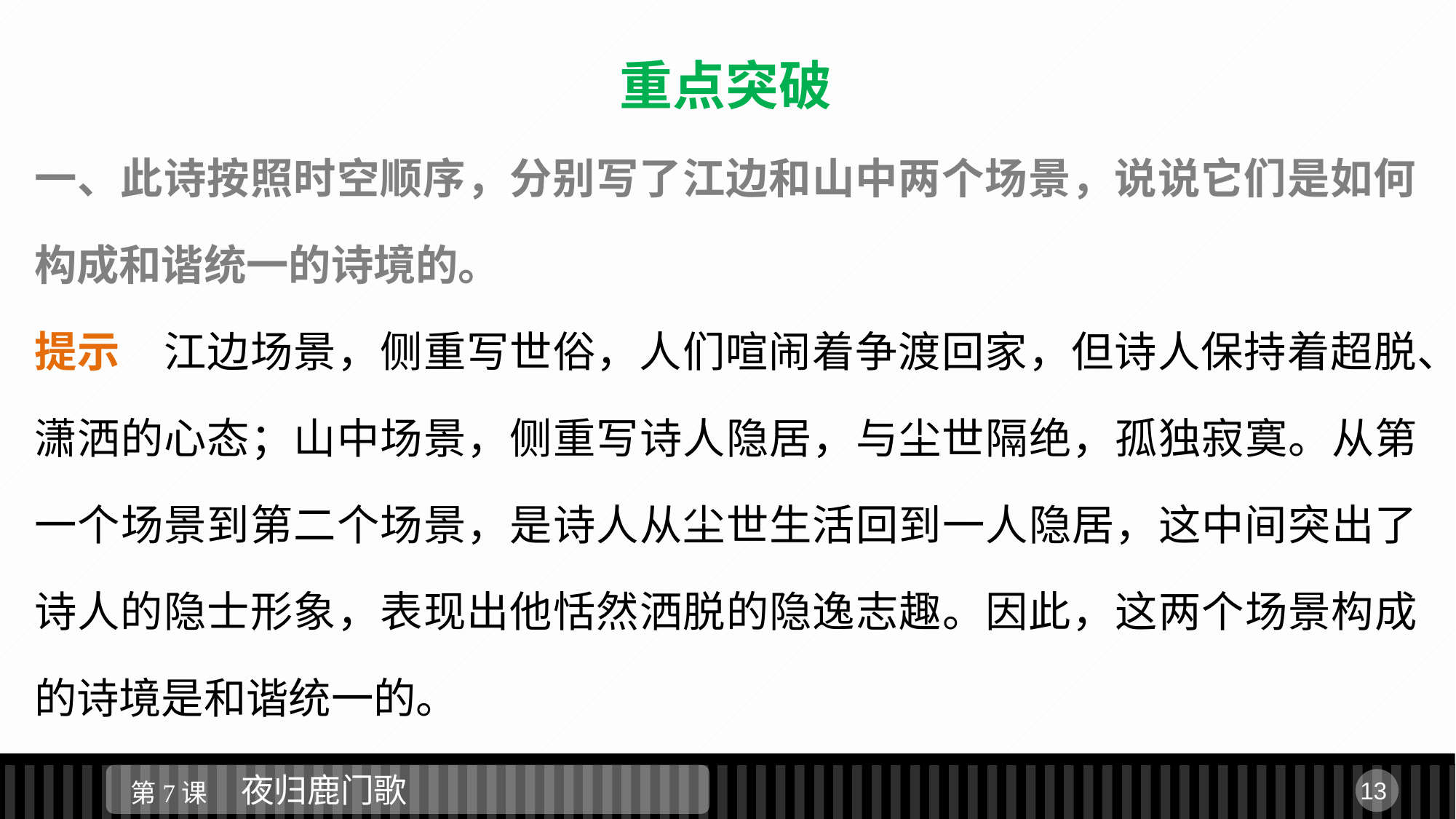

重点突破
一、此诗按照时空顺序，分别写了江边和山中两个场景，说说它们是如何构成和谐统一的诗境的。
提示　江边场景，侧重写世俗，人们喧闹着争渡回家，但诗人保持着超脱、潇洒的心态；山中场景，侧重写诗人隐居，与尘世隔绝，孤独寂寞。从第一个场景到第二个场景，是诗人从尘世生活回到一人隐居，这中间突出了诗人的隐士形象，表现出他恬然洒脱的隐逸志趣。因此，这两个场景构成的诗境是和谐统一的。